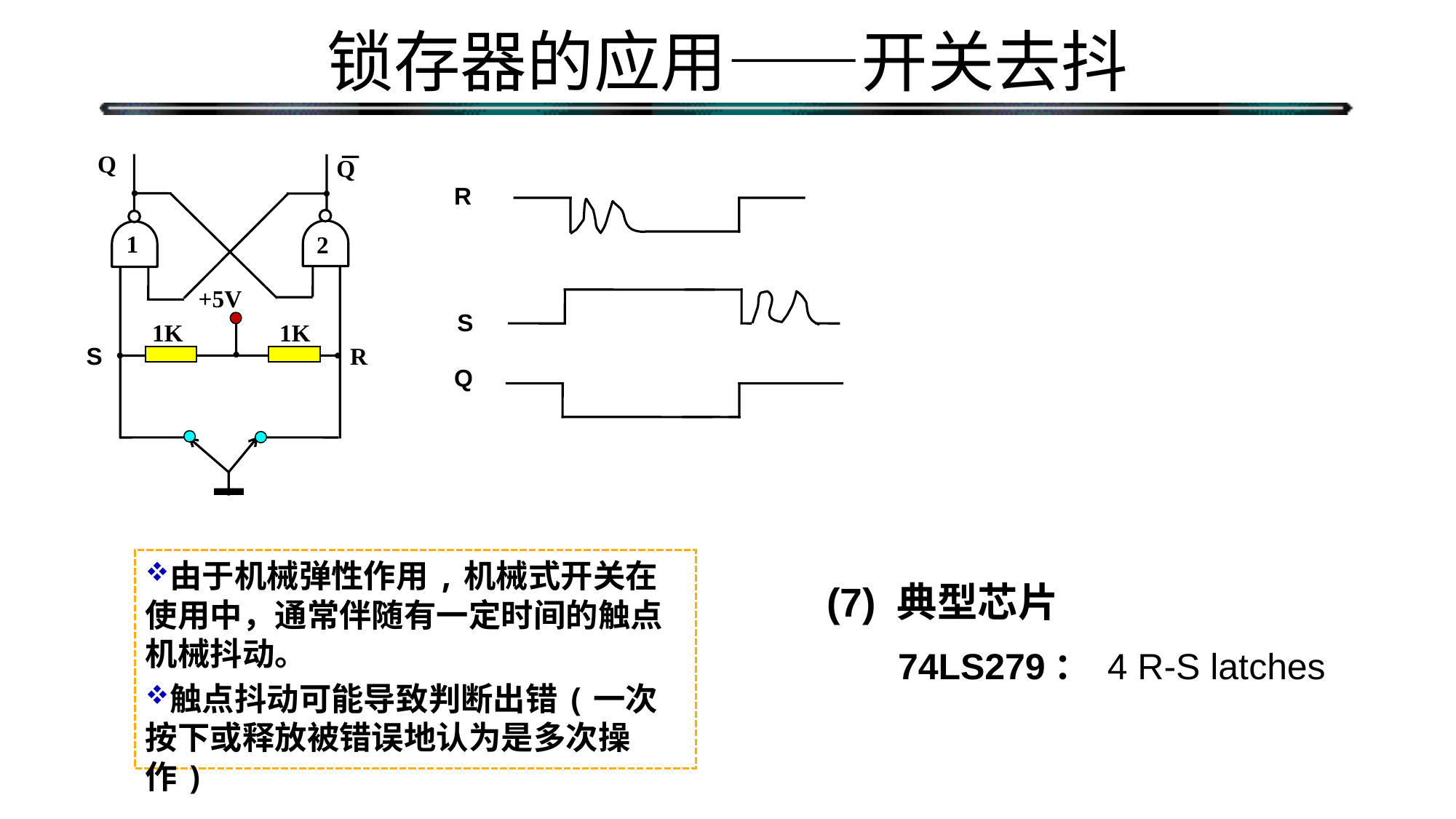

# 锁存器的应用——开关去抖

Q
Q

R

 1
 2

+5V

S
1K

1K

S
R

Q

由于机械弹性作用,机械式开关在使用中，通常伴随有一定时间的触点机械抖动。
触点抖动可能导致判断出错(一次按下或释放被错误地认为是多次操作)
(7) 典型芯片
       74LS279： 4 R-S latches
12